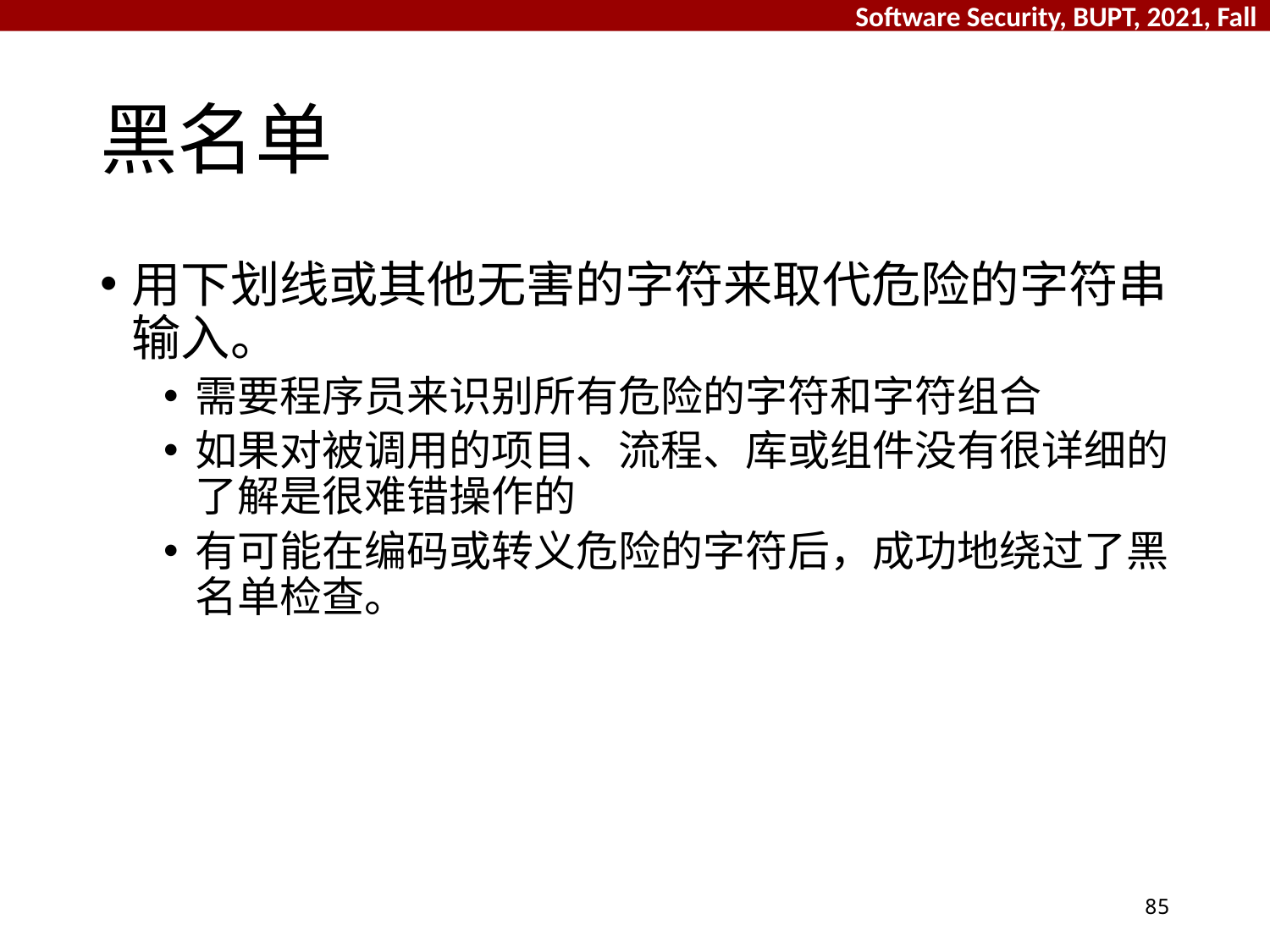

# 黑名单
用下划线或其他无害的字符来取代危险的字符串输入。
需要程序员来识别所有危险的字符和字符组合
如果对被调用的项目、流程、库或组件没有很详细的了解是很难错操作的
有可能在编码或转义危险的字符后，成功地绕过了黑名单检查。
85